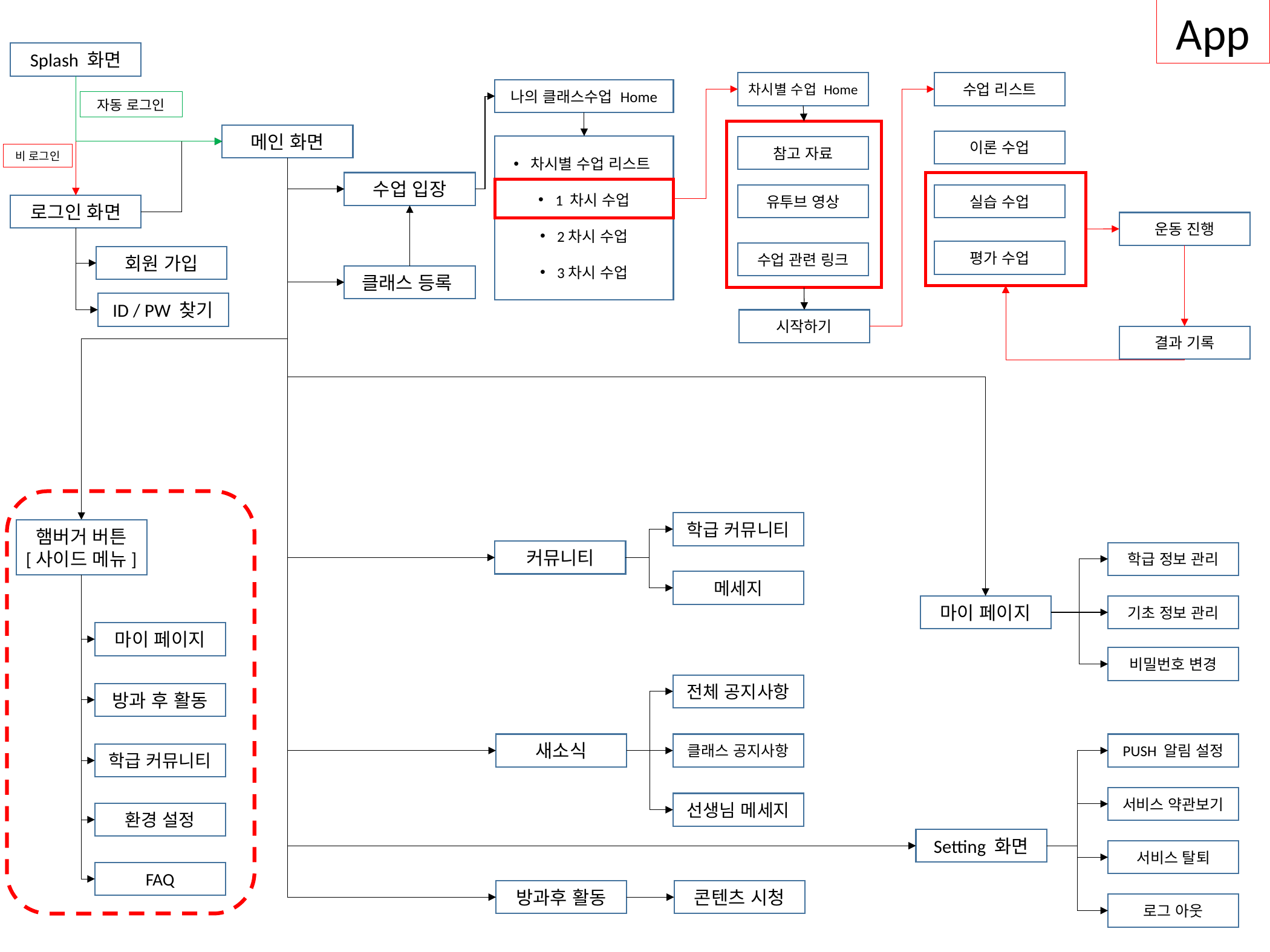

App
Splash 화면
차시별 수업 Home
수업 리스트
나의 클래스수업 Home
자동 로그인

메인 화면
이론 수업
차시별 수업 리스트

1 차시 수업

2차시 수업

3차시 수업
참고 자료
비 로그인
수업 입장

유투브 영상
실습 수업
로그인 화면
운동 진행
평가 수업
수업 관련 링크
회원 가입
클래스 등록
ID / PW 찾기
시작하기
결과 기록

햄버거 버튼
[사이드 메뉴]
마이 페이지
방과 후 활동
학급 커뮤니티
환경 설정
FAQ
학급 커뮤니티
커뮤니티
메세지
전체 공지사항
새소식
클래스 공지사항
선생님 메세지
방과후 활동
콘텐츠 시청
학급 정보 관리
마이 페이지
기초 정보 관리
비밀번호 변경
PUSH 알림 설정
서비스 약관보기
Setting 화면
서비스 탈퇴
로그 아웃